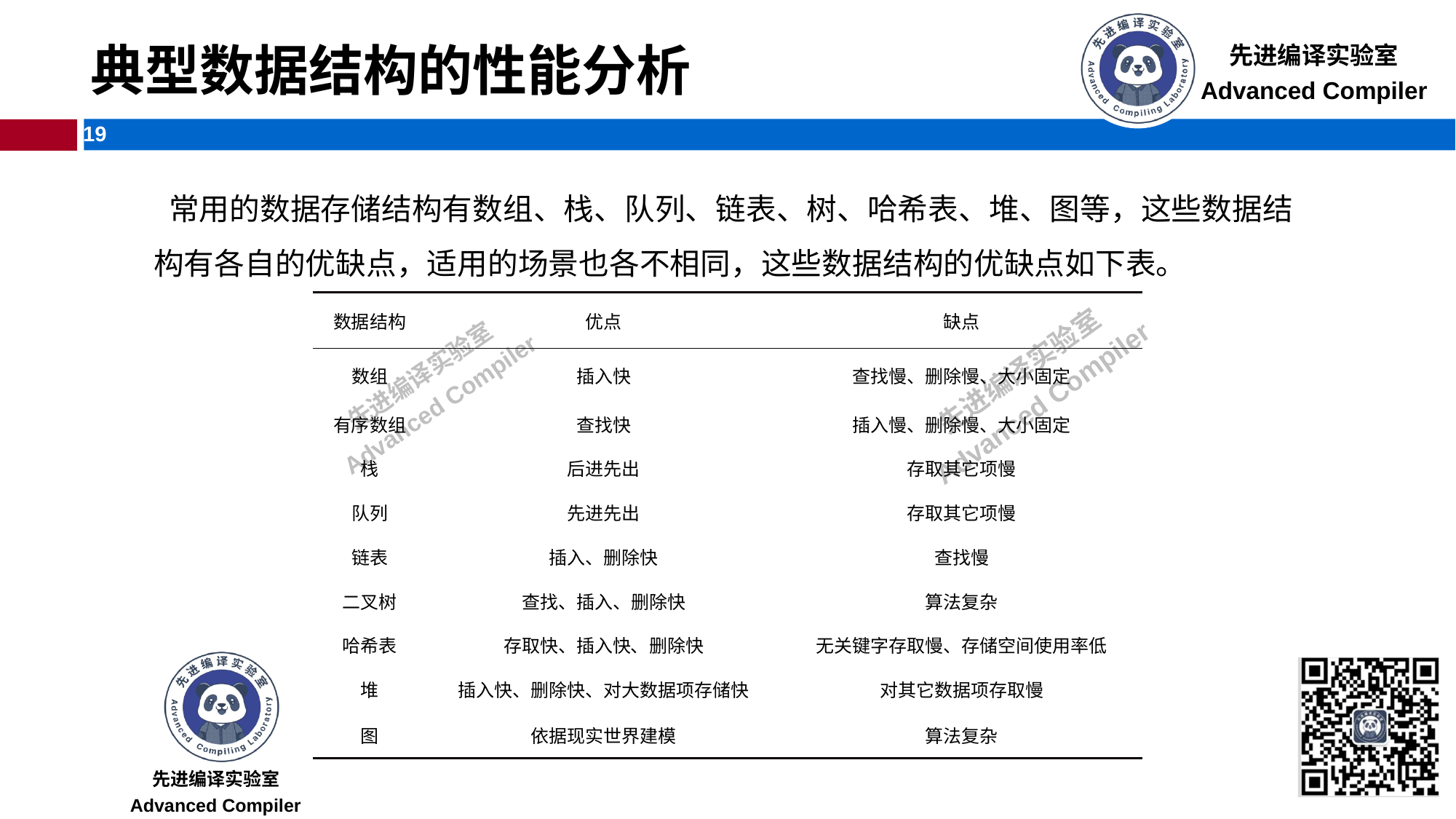

# 典型数据结构的性能分析
常用的数据存储结构有数组、栈、队列、链表、树、哈希表、堆、图等，这些数据结构有各自的优缺点，适用的场景也各不相同，这些数据结构的优缺点如下表。
| 数据结构 | 优点 | 缺点 |
| --- | --- | --- |
| 数组 | 插入快 | 查找慢、删除慢、大小固定 |
| 有序数组 | 查找快 | 插入慢、删除慢、大小固定 |
| 栈 | 后进先出 | 存取其它项慢 |
| 队列 | 先进先出 | 存取其它项慢 |
| 链表 | 插入、删除快 | 查找慢 |
| 二叉树 | 查找、插入、删除快 | 算法复杂 |
| 哈希表 | 存取快、插入快、删除快 | 无关键字存取慢、存储空间使用率低 |
| 堆 | 插入快、删除快、对大数据项存储快 | 对其它数据项存取慢 |
| 图 | 依据现实世界建模 | 算法复杂 |